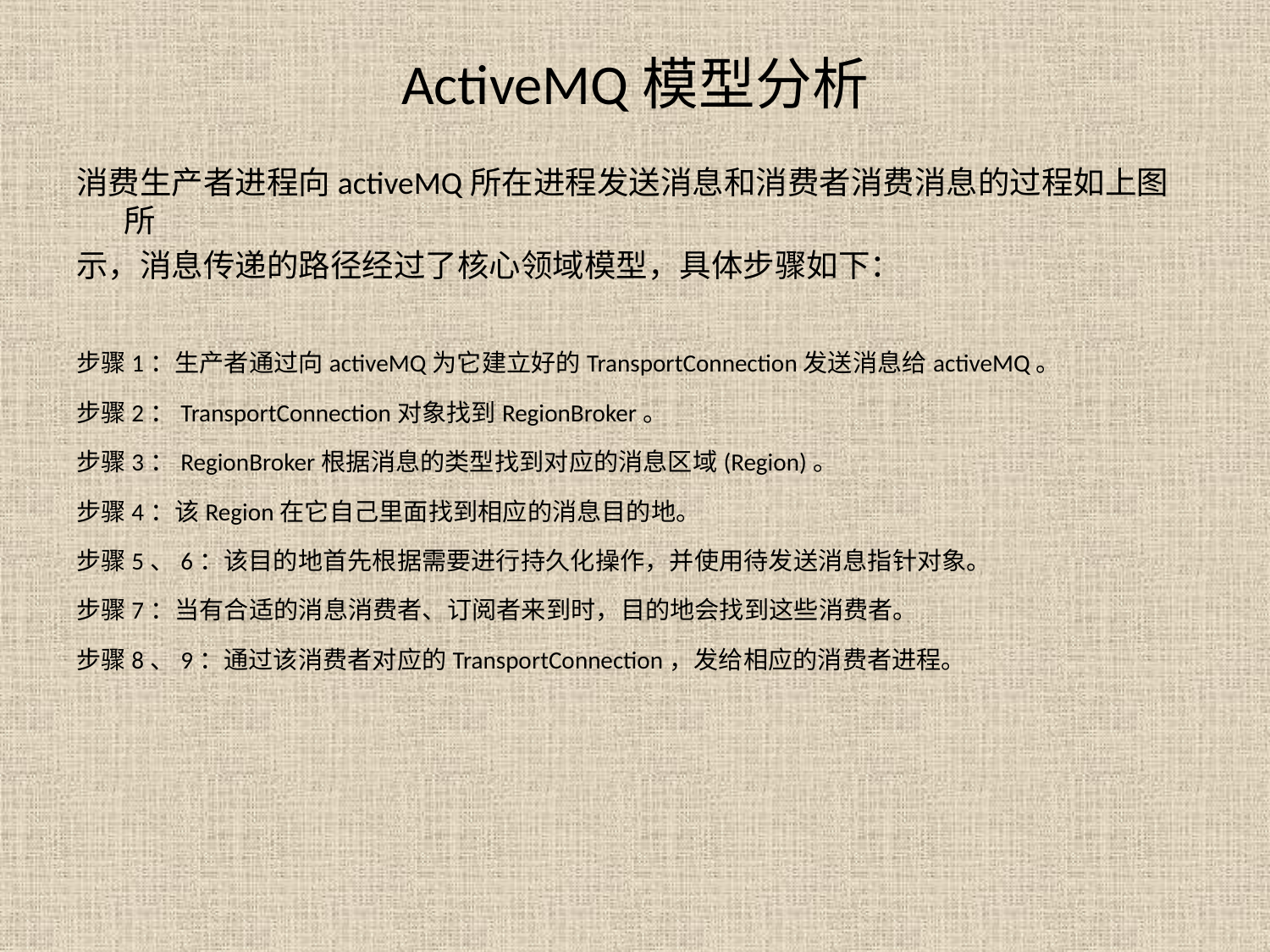

# ActiveMQ模型分析
消费生产者进程向activeMQ所在进程发送消息和消费者消费消息的过程如上图所
示，消息传递的路径经过了核心领域模型，具体步骤如下：

步骤1：生产者通过向activeMQ为它建立好的TransportConnection发送消息给activeMQ。
步骤2：TransportConnection对象找到RegionBroker。
步骤3：RegionBroker根据消息的类型找到对应的消息区域(Region)。
步骤4：该Region在它自己里面找到相应的消息目的地。
步骤5、6：该目的地首先根据需要进行持久化操作，并使用待发送消息指针对象。
步骤7：当有合适的消息消费者、订阅者来到时，目的地会找到这些消费者。
步骤8、9：通过该消费者对应的TransportConnection，发给相应的消费者进程。